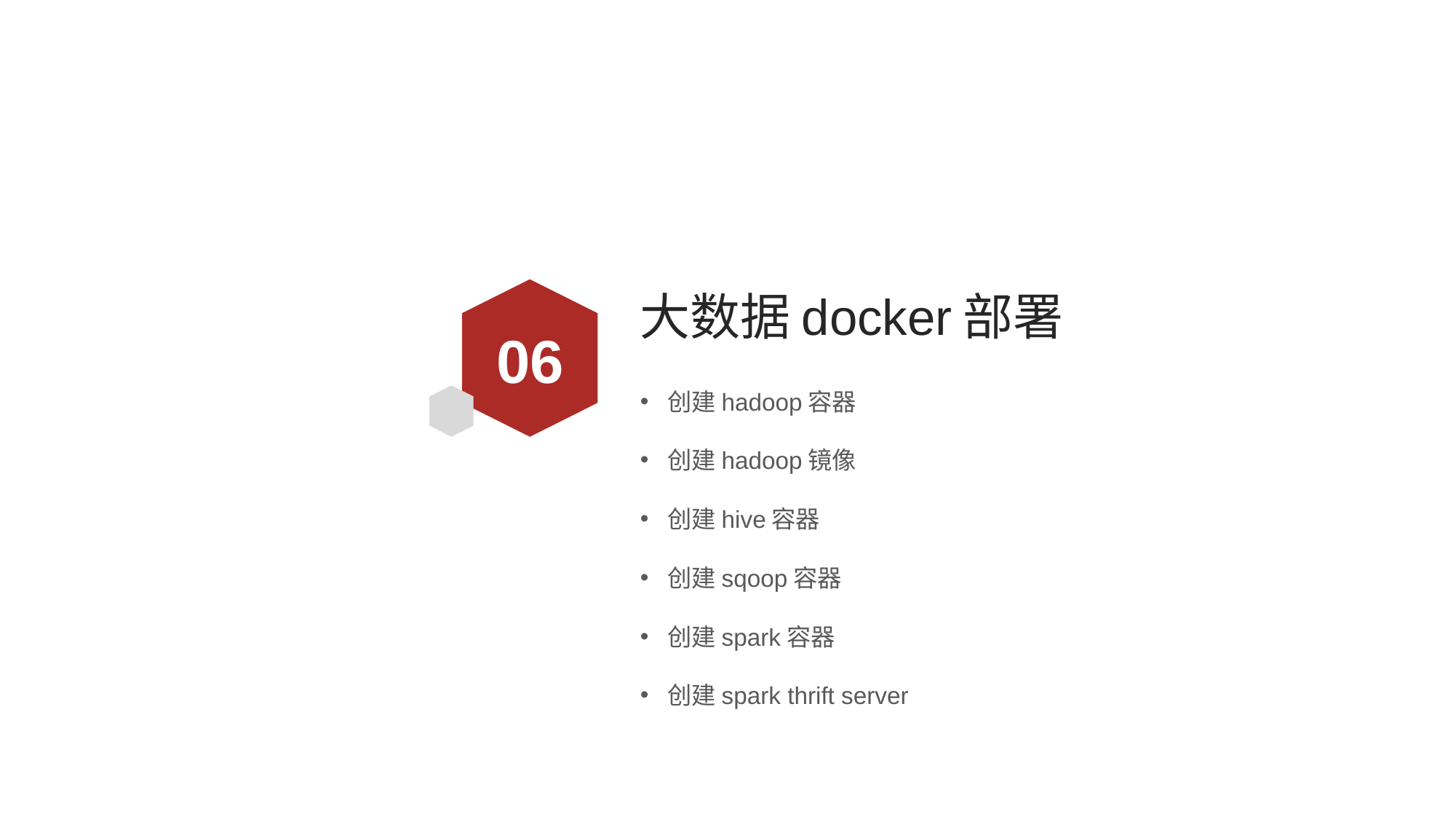

# 大数据docker部署
06
创建hadoop容器
创建hadoop镜像
创建hive容器
创建sqoop容器
创建spark容器
创建spark thrift server